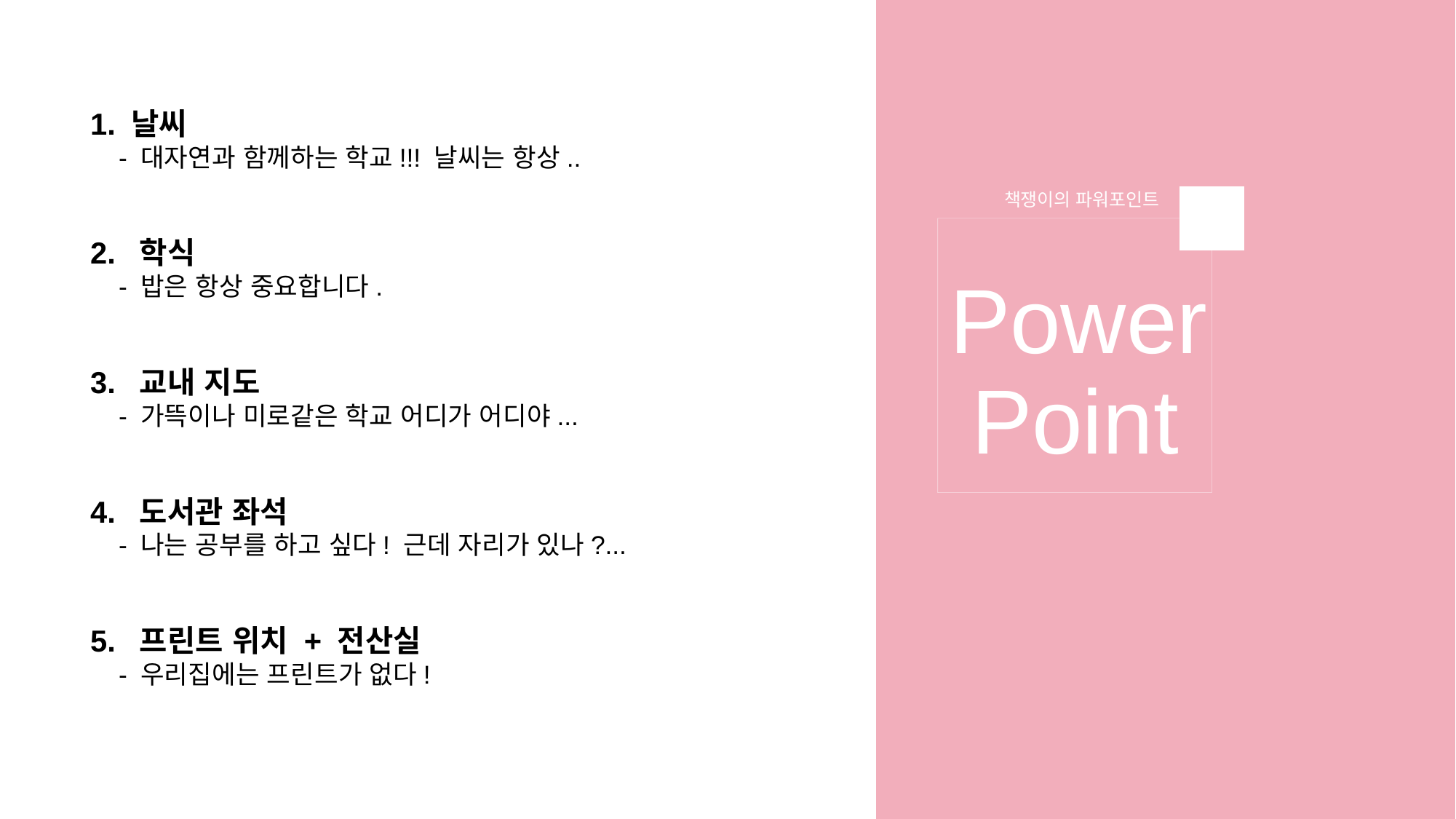

1. 날씨
    - 대자연과 함께하는 학교!!! 날씨는 항상..

2.  학식
    - 밥은 항상 중요합니다.

3.  교내 지도
    - 가뜩이나 미로같은 학교 어디가 어디야...

4.  도서관 좌석
    - 나는 공부를 하고 싶다! 근데 자리가 있나?...

5.  프린트 위치 + 전산실
    - 우리집에는 프린트가 없다!

책쟁이의 파워포인트

Power
Point